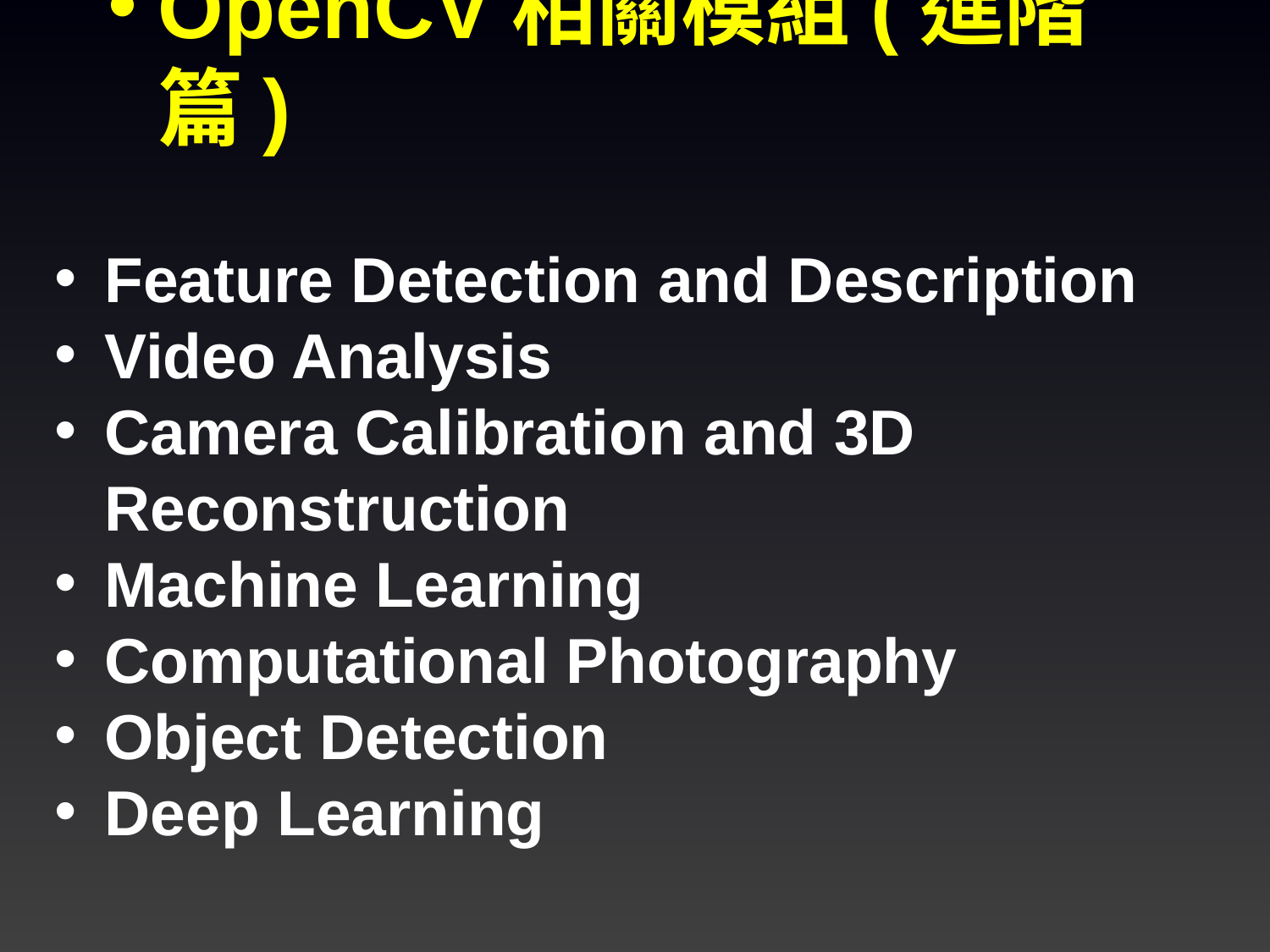

OpenCV相關模組(進階篇)
Feature Detection and Description
Video Analysis
Camera Calibration and 3D Reconstruction
Machine Learning
Computational Photography
Object Detection
Deep Learning